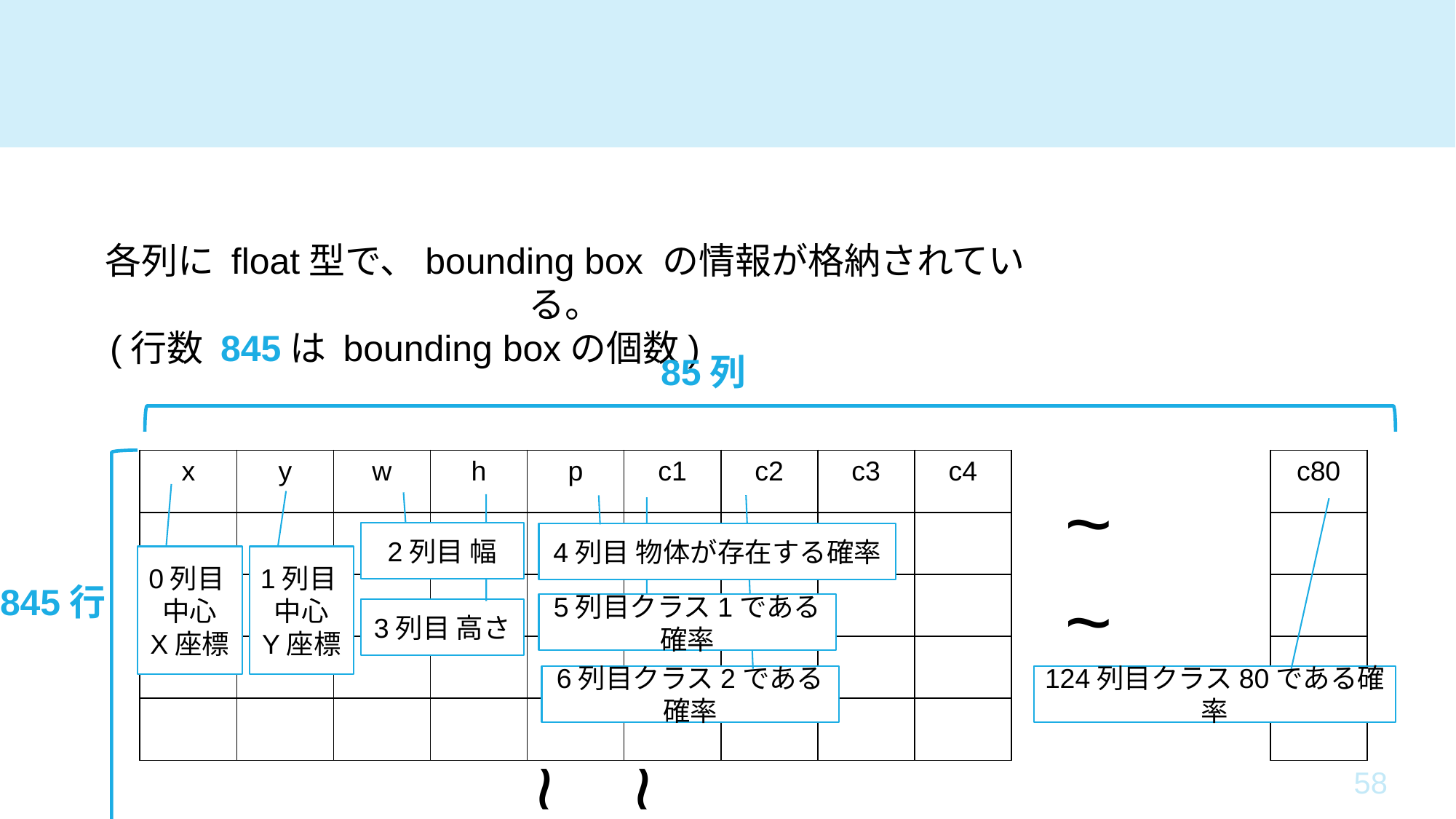

#
各列に float型で、bounding box の情報が格納されている。
 (行数 845は bounding boxの個数)
85列

| x | y | w | h | p | c1 | c2 | c3 | c4 |
| --- | --- | --- | --- | --- | --- | --- | --- | --- |
|  |  |  |  |  |  |  |  |  |
|  |  |  |  |  |  |  |  |  |
|  |  |  |  |  |  |  |  |  |
|  |  |  |  |  |  |  |  |  |
| c80 |
| --- |
|  |
|  |
|  |
|  |
~
~
2列目 幅
4列目 物体が存在する確率
0列目
中心
X座標
1列目
中心
Y座標
845行
5列目クラス1である確率
3列目 高さ
6列目クラス2である確率
124列目クラス80である確率
~
~